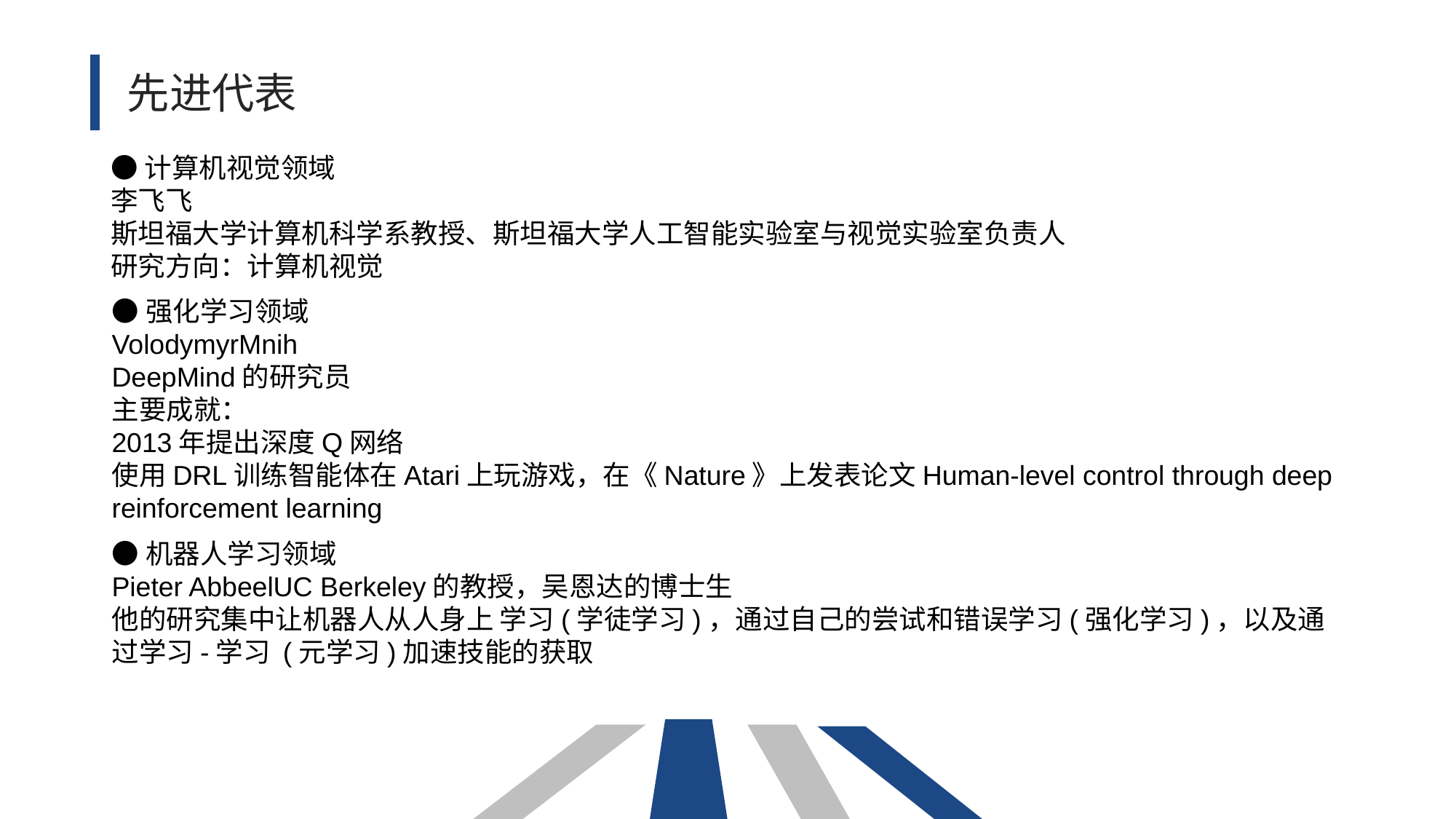

先进代表
●计算机视觉领域
李飞飞
斯坦福大学计算机科学系教授、斯坦福大学人工智能实验室与视觉实验室负责人
研究方向：计算机视觉
●强化学习领域
VolodymyrMnih
DeepMind的研究员
主要成就：
2013年提出深度Q网络
使用DRL训练智能体在Atari上玩游戏，在《Nature》上发表论文Human-level control through deep reinforcement learning
●机器人学习领域
Pieter AbbeelUC Berkeley的教授，吴恩达的博士生
他的研究集中让机器人从人身上 学习(学徒学习)，通过自己的尝试和错误学习(强化学习)，以及通过学习-学习 (元学习)加速技能的获取